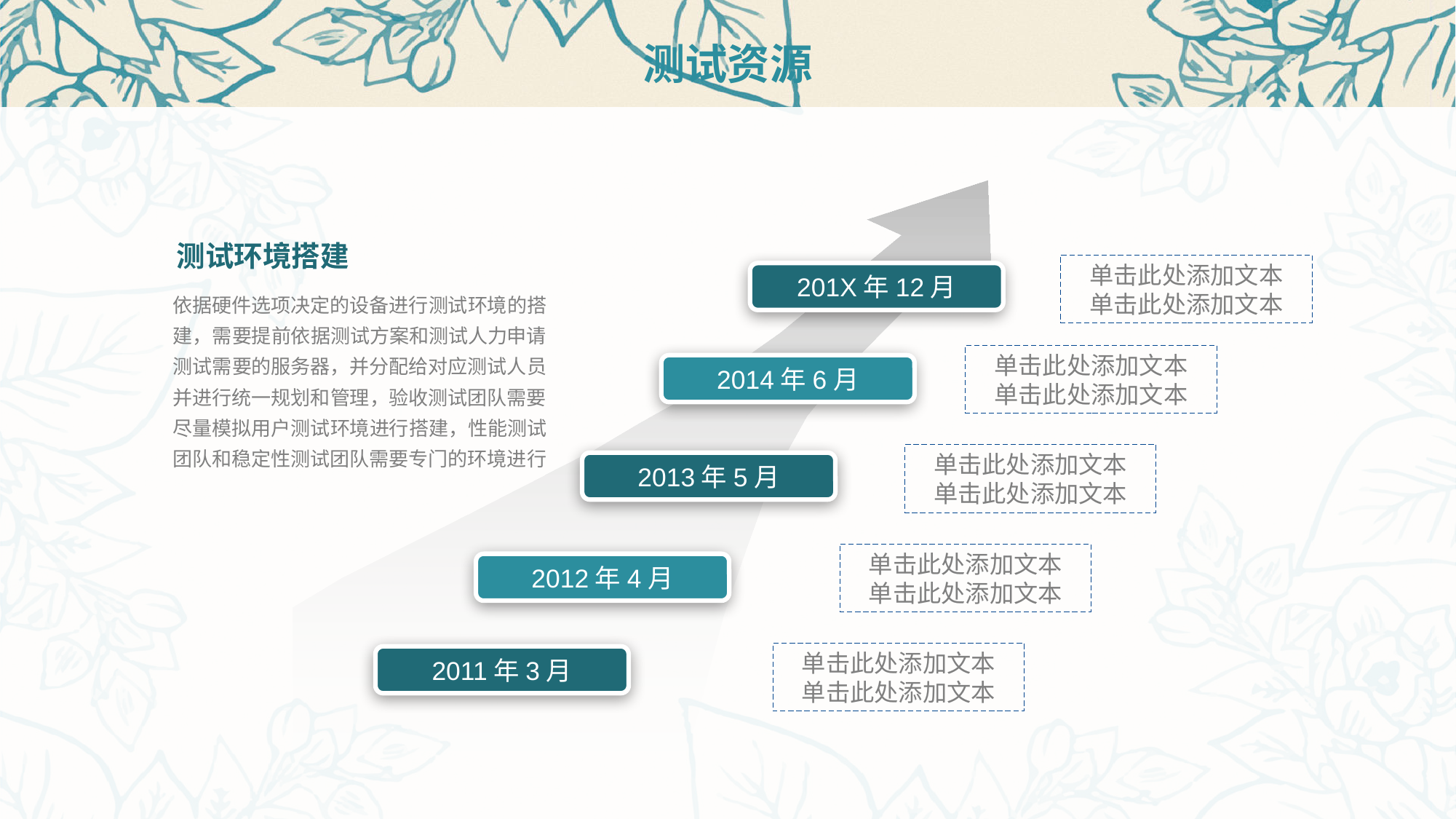

# 测试资源

测试环境搭建
单击此处添加文本
单击此处添加文本
201X年12月
依据硬件选项决定的设备进行测试环境的搭建，需要提前依据测试方案和测试人力申请测试需要的服务器，并分配给对应测试人员并进行统一规划和管理，验收测试团队需要尽量模拟用户测试环境进行搭建，性能测试团队和稳定性测试团队需要专门的环境进行
单击此处添加文本
单击此处添加文本
2014年6月
单击此处添加文本
单击此处添加文本
2013年5月
单击此处添加文本
单击此处添加文本
2012年4月
单击此处添加文本
单击此处添加文本
2011年3月